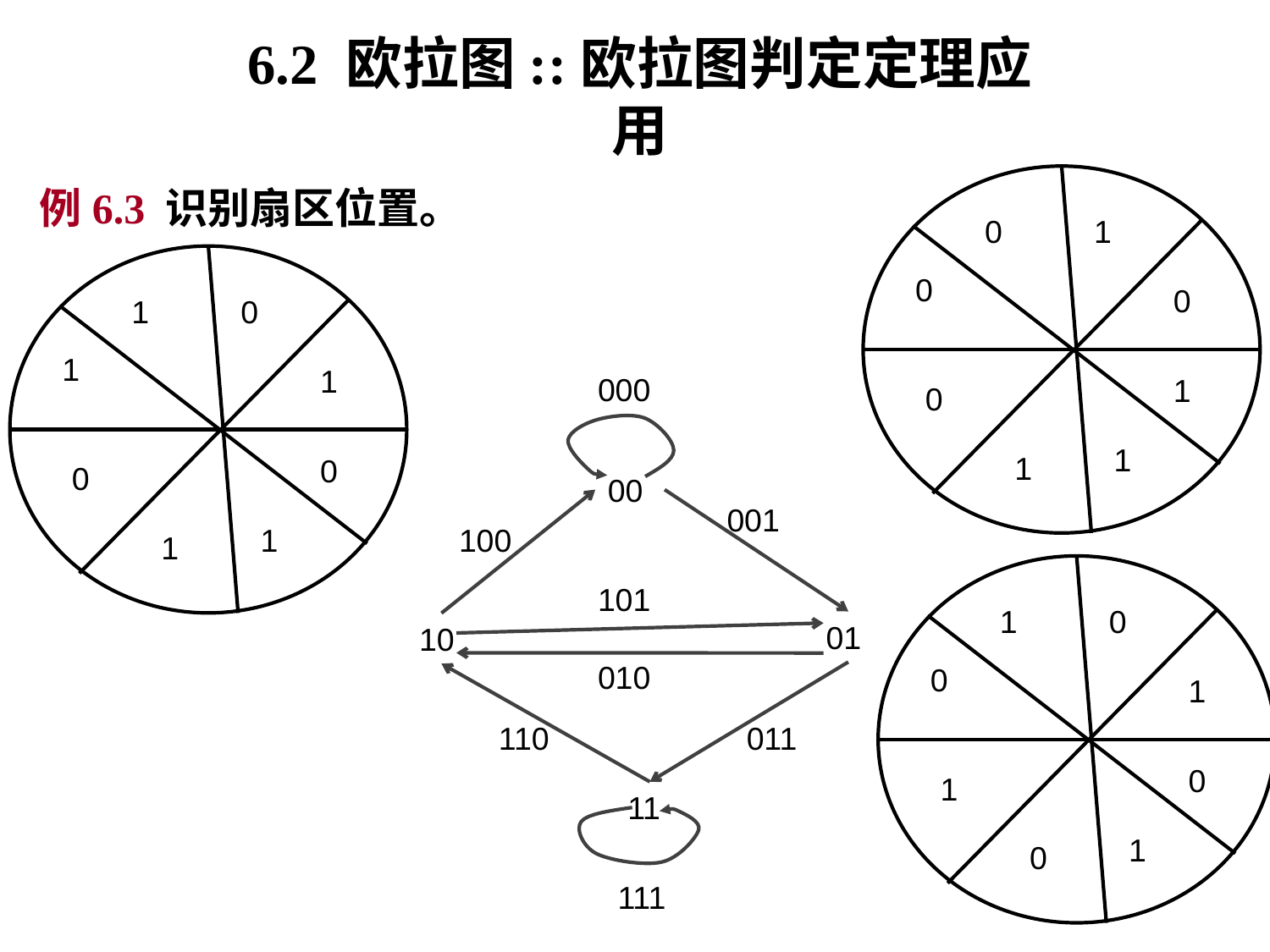

# 6.2 欧拉图::欧拉图判定定理应用

例6.3 识别扇区位置。
0
1

0
0
1
0
1
1
000
1
0

1
1
0
0
00
001
1
100
1

101
1
0
01
10
010
0
1
110
011
0
1
11

1
0
17
111